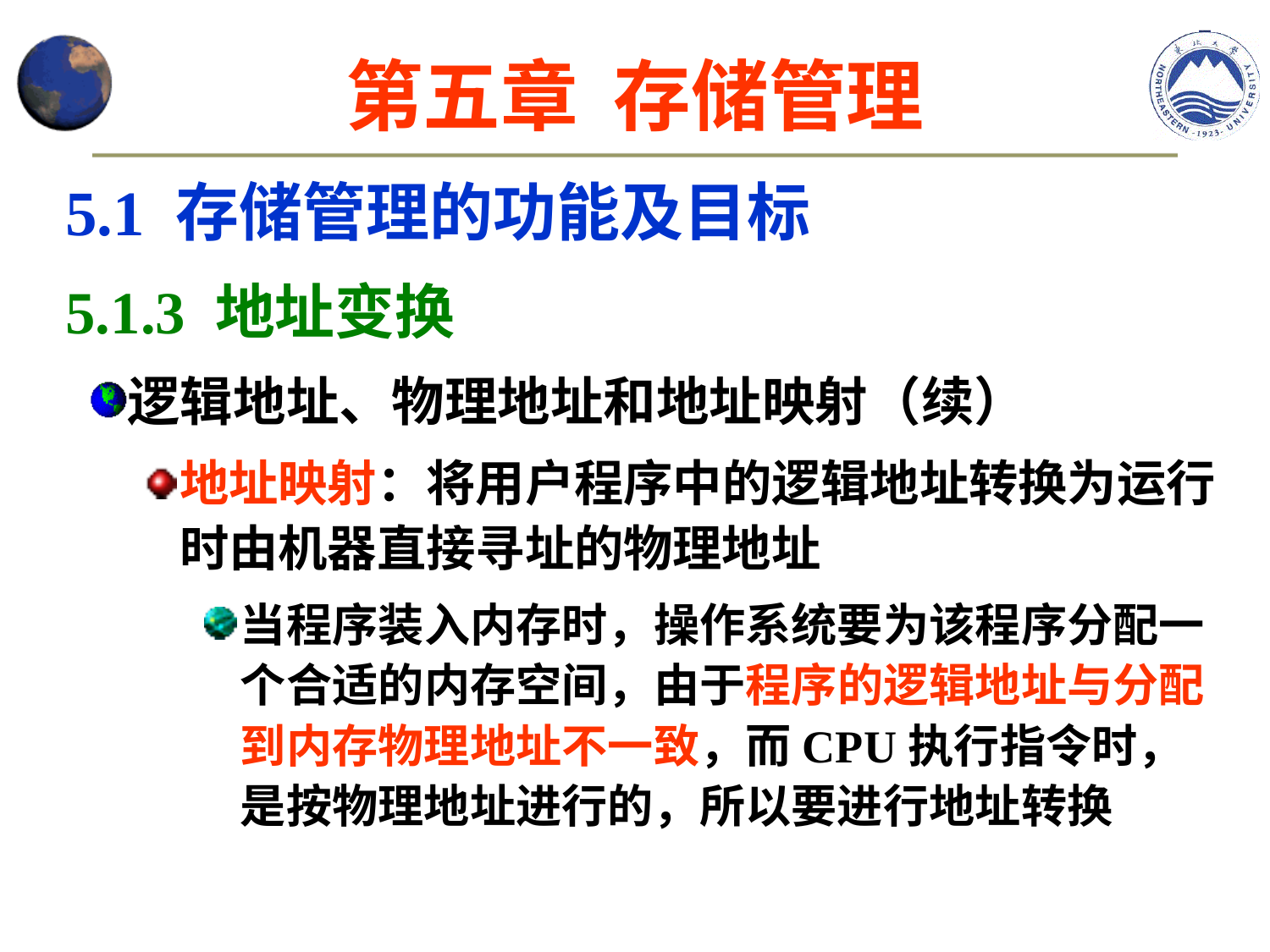

第五章  存储管理
5.1 存储管理的功能及目标
5.1.3 地址变换
逻辑地址、物理地址和地址映射（续）
地址映射：将用户程序中的逻辑地址转换为运行时由机器直接寻址的物理地址
当程序装入内存时，操作系统要为该程序分配一个合适的内存空间，由于程序的逻辑地址与分配到内存物理地址不一致，而CPU执行指令时，是按物理地址进行的，所以要进行地址转换